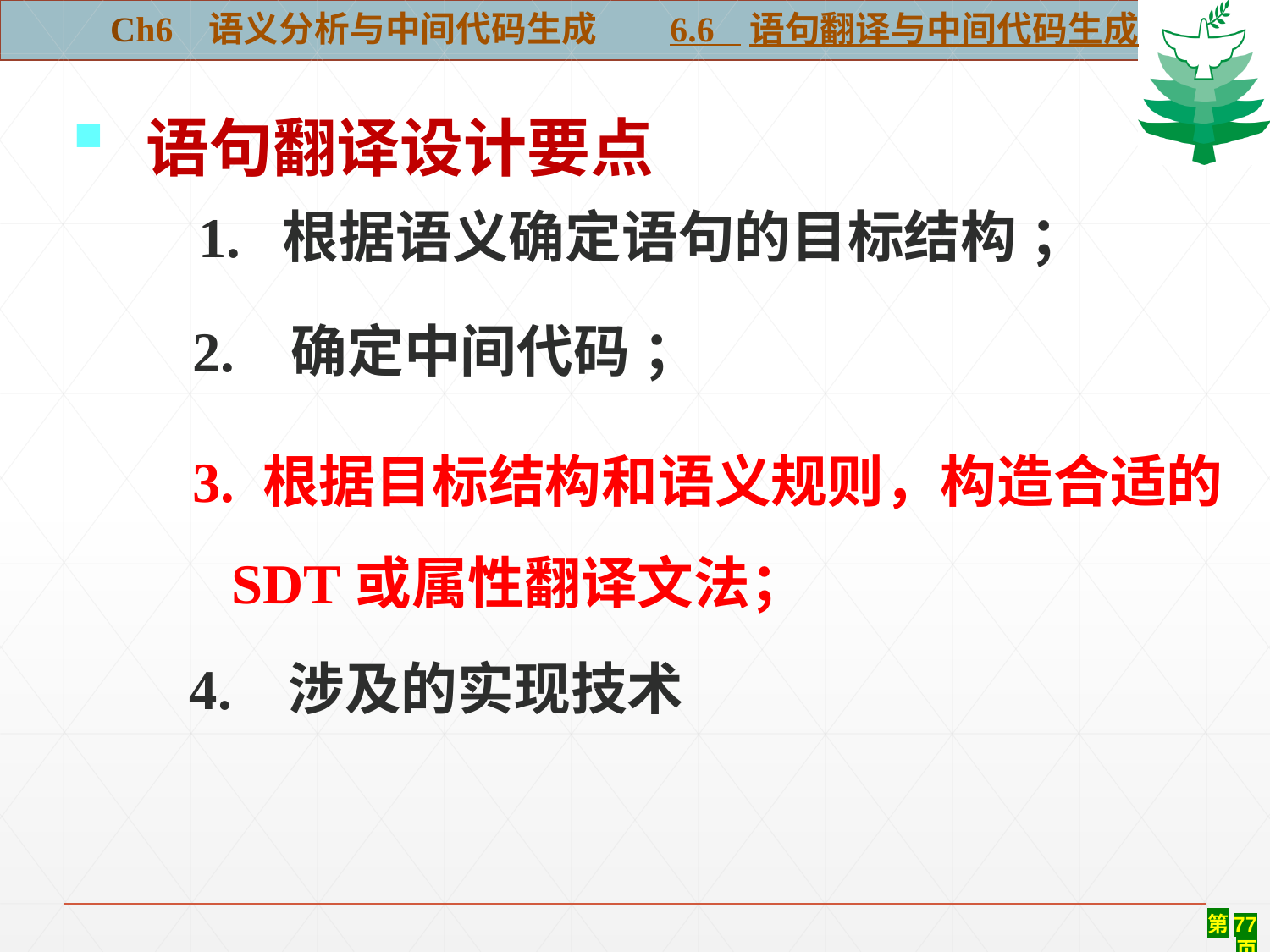

Ch6   语义分析与中间代码生成        6.6   语句翻译与中间代码生成
  语句翻译设计要点
         1.  根据语义确定语句的目标结构 ；
#
2.   确定中间代码 ；
3. 根据目标结构和语义规则，构造合适的   SDT或属性翻译文法；
4.   涉及的实现技术